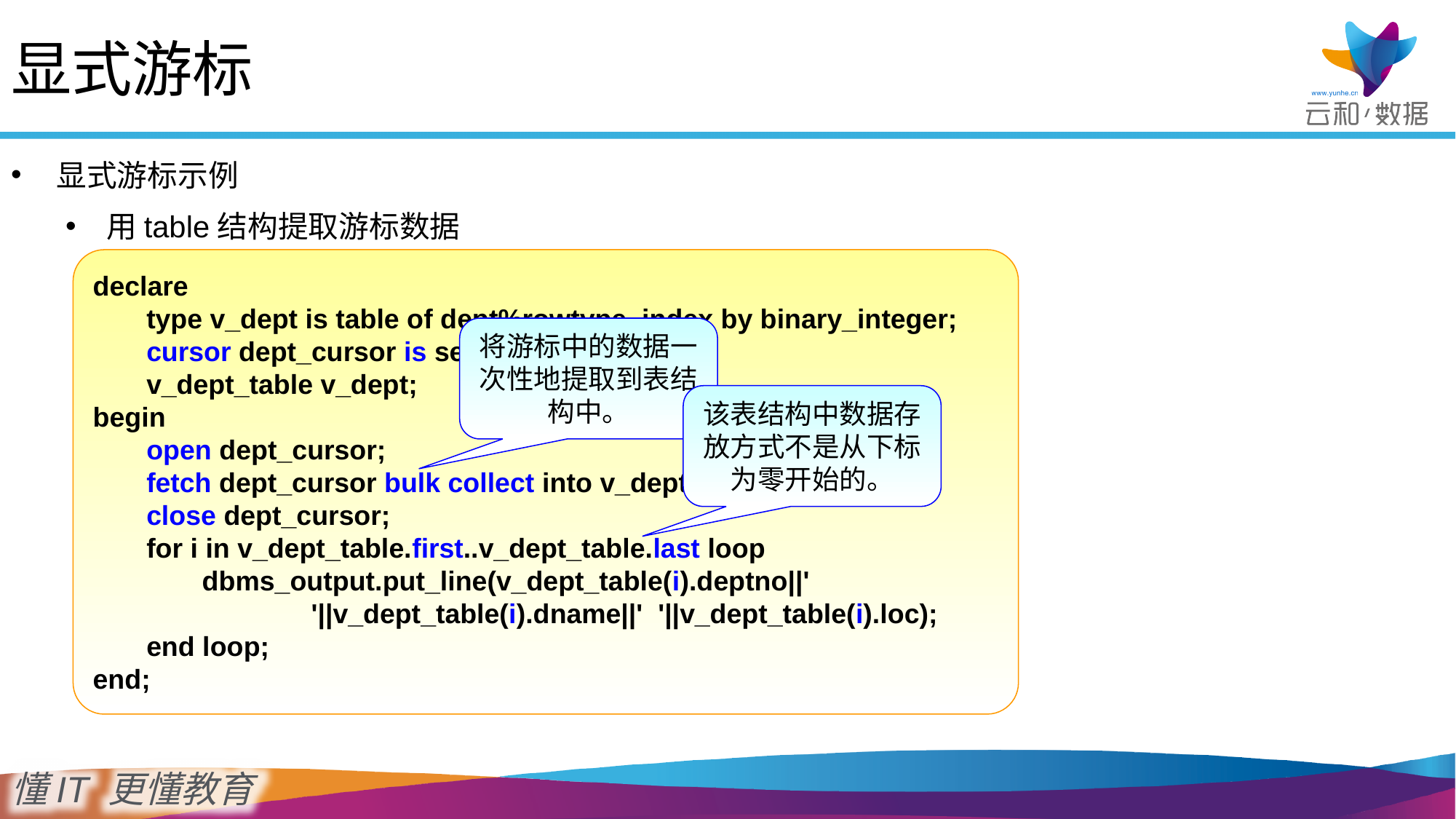

显式游标
显式游标示例
用table结构提取游标数据
declare
	type v_dept is table of dept%rowtype  index by binary_integer;
	cursor dept_cursor is select * from dept;
	v_dept_table v_dept;
begin
  	open dept_cursor;
  	fetch dept_cursor bulk collect into v_dept_table;
  	close dept_cursor;
  	for i in v_dept_table.first..v_dept_table.last loop
    		dbms_output.put_line(v_dept_table(i).deptno||'
			'||v_dept_table(i).dname||'  '||v_dept_table(i).loc);
  	end loop;
end;
将游标中的数据一次性地提取到表结构中。
该表结构中数据存放方式不是从下标为零开始的。